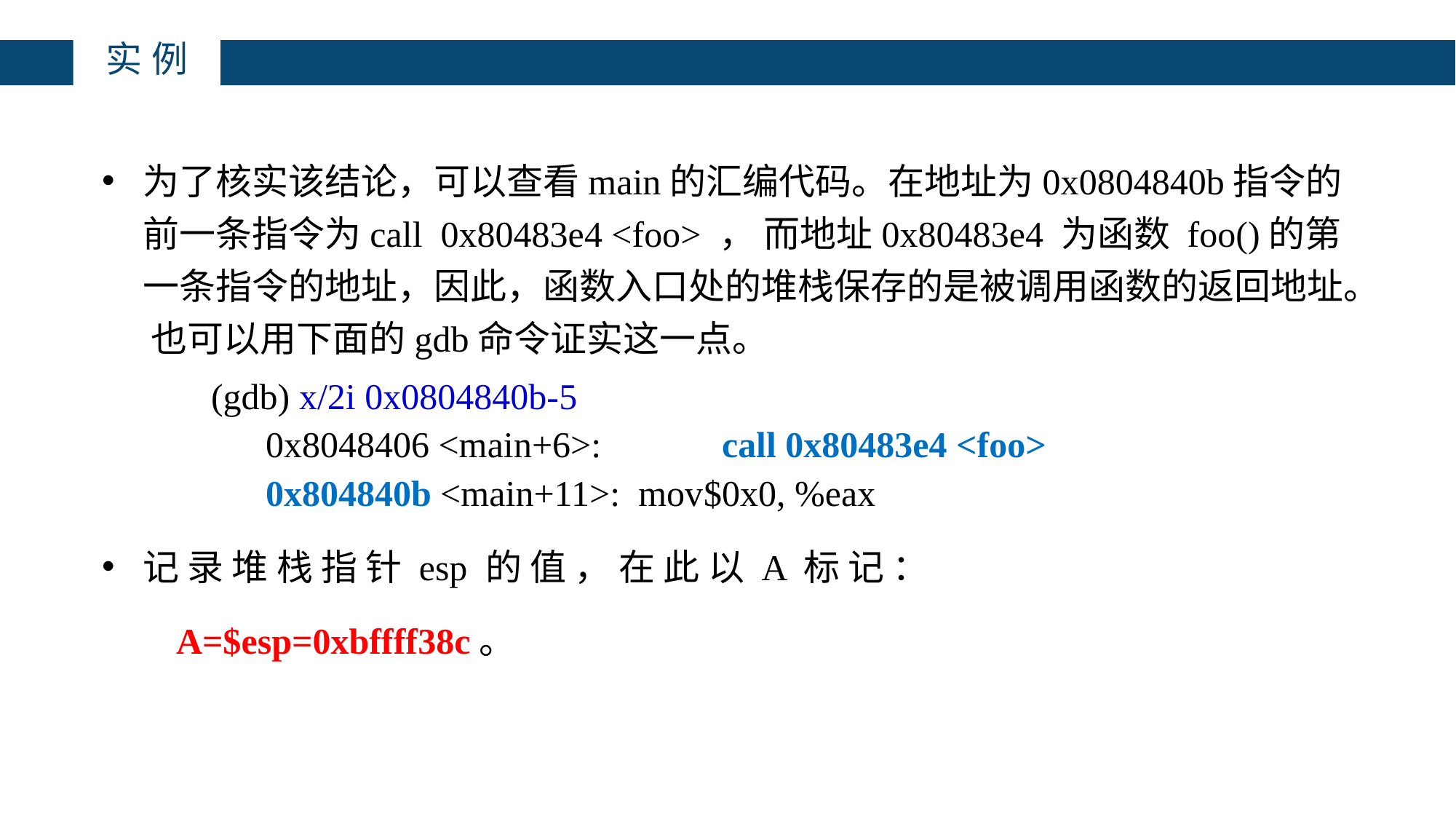

实例

为了核实该结论，可以查看main的汇编代码。在地址为0x0804840b指令的前一条指令为call  0x80483e4 <foo> ， 而地址0x80483e4 为函数 foo()的第一条指令的地址，因此，函数入口处的堆栈保存的是被调用函数的返回地址。 也可以用下面的gdb命令证实这一点。
(gdb) x/2i 0x0804840b-5
0x8048406 <main+6>:	  call	0x80483e4 <foo>
0x804840b <main+11>:  mov	$0x0, %eax
记 录 堆 栈 指 针 esp 的 值 ， 在 此 以 A 标 记 ：
	     A=$esp=0xbffff38c。